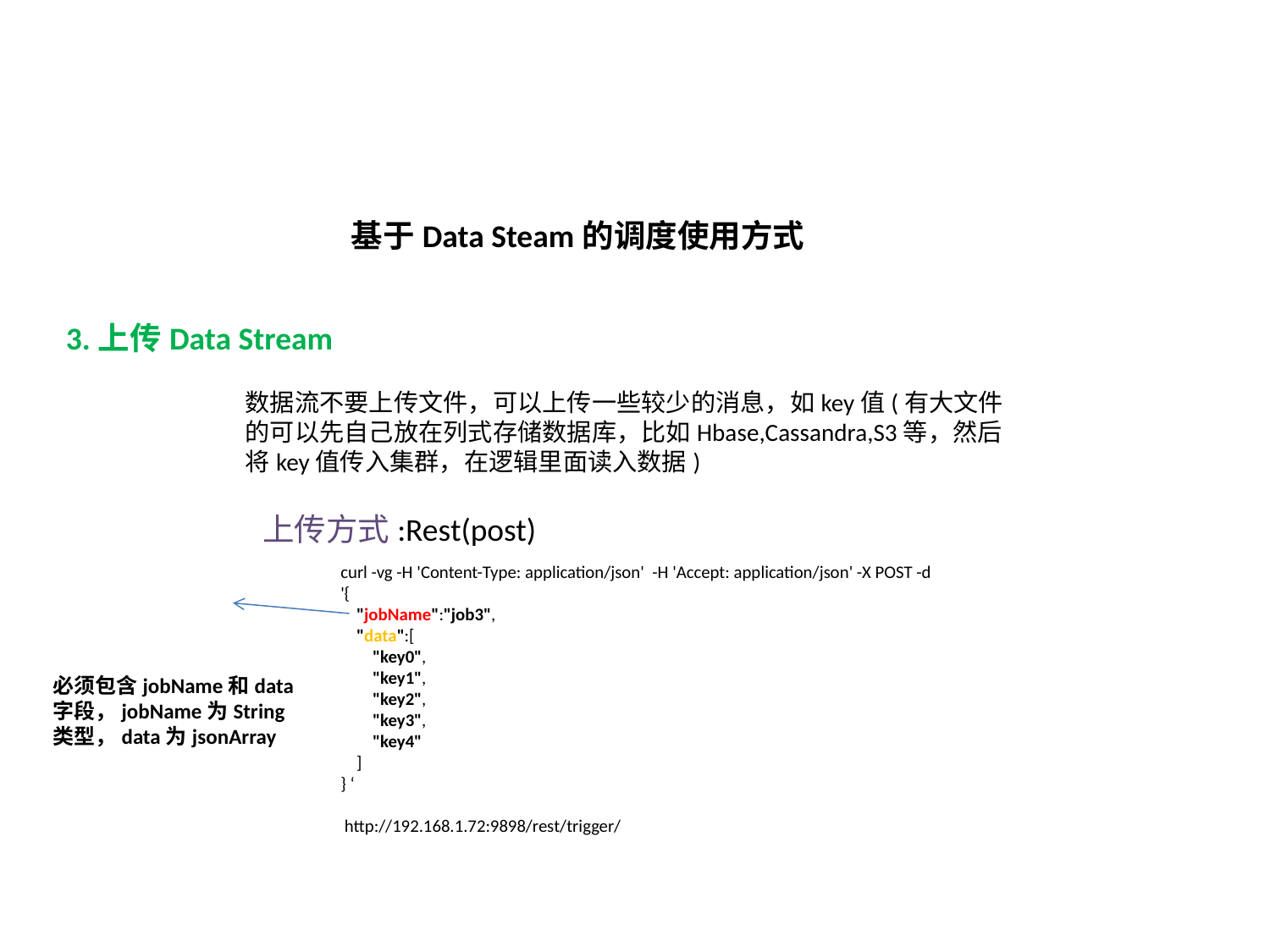

基于Data Steam的调度使用方式
3.上传Data Stream
数据流不要上传文件，可以上传一些较少的消息，如key值(有大文件的可以先自己放在列式存储数据库，比如Hbase,Cassandra,S3等，然后将key值传入集群，在逻辑里面读入数据)
上传方式:Rest(post)
curl -vg -H 'Content-Type: application/json'  -H 'Accept: application/json' -X POST -d
'{
    "jobName":"job3",
    "data":[
        "key0",
        "key1",
        "key2",
        "key3",
        "key4"
    ]
} ‘

 http://192.168.1.72:9898/rest/trigger/
必须包含jobName和data字段，jobName为String类型，data为jsonArray